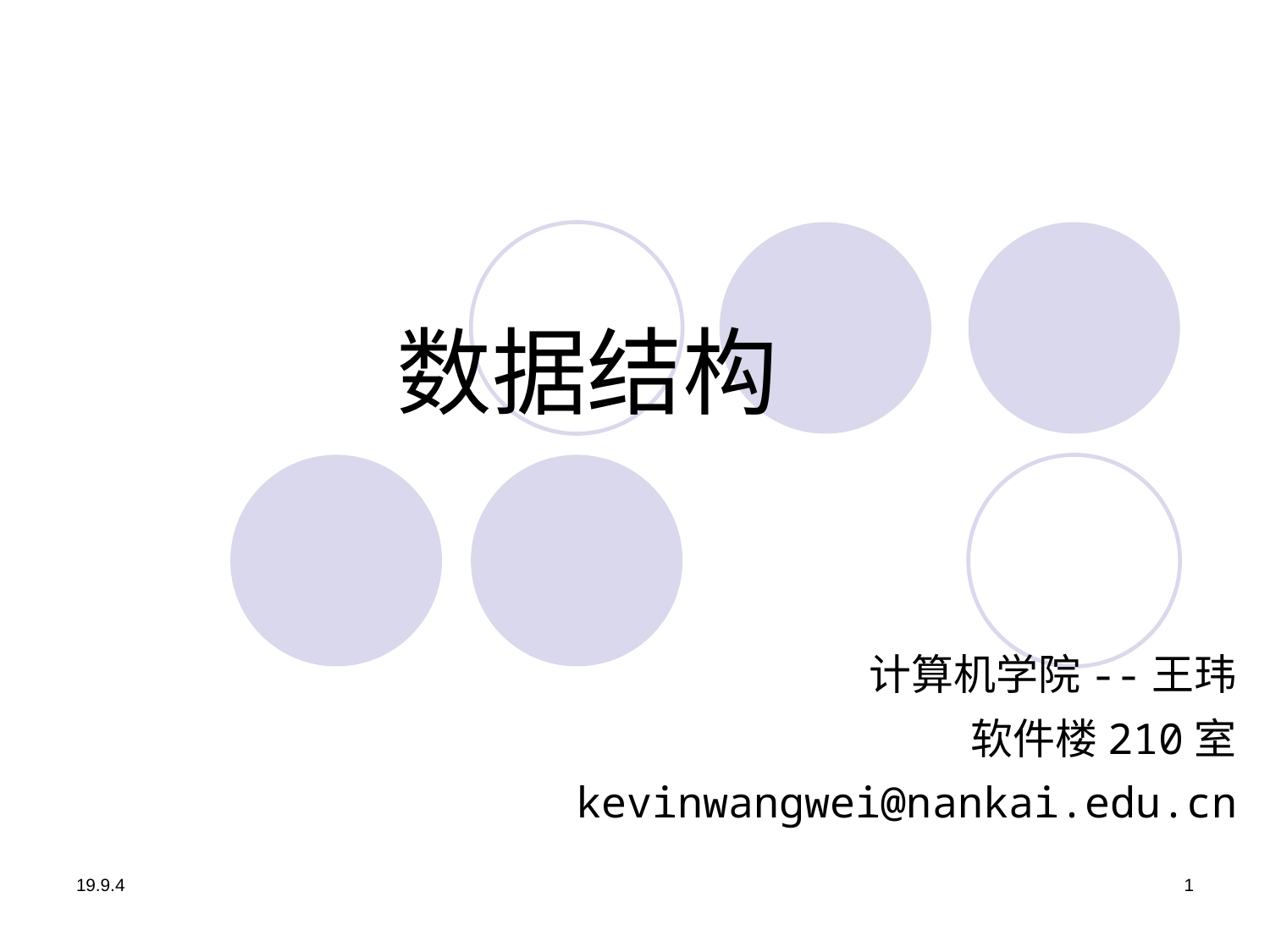

# 数据结构
计算机学院--王玮
软件楼210室
kevinwangwei@nankai.edu.cn
19.9.4
1